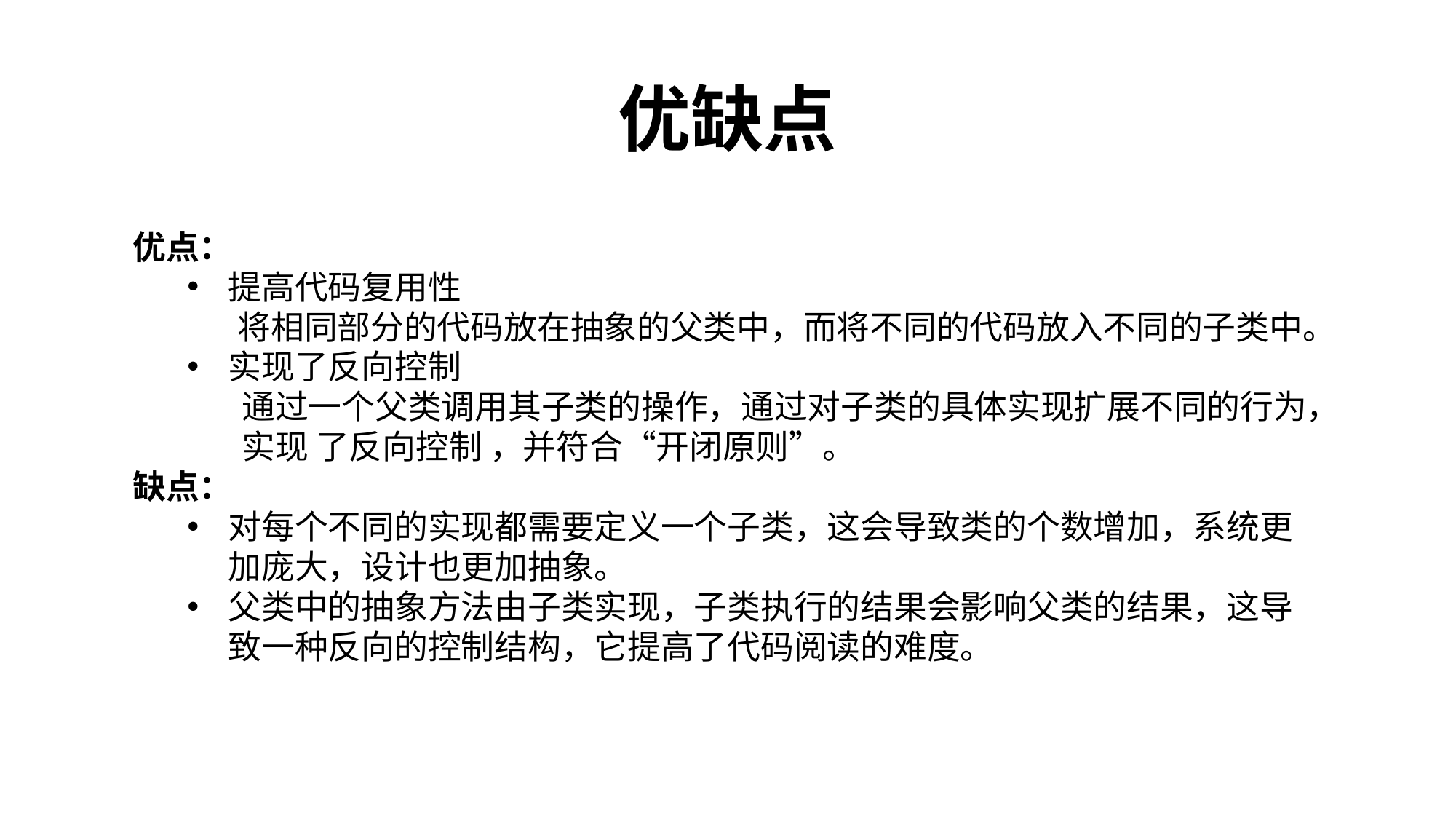

# 优缺点
优点：
提高代码复用性
             将相同部分的代码放在抽象的父类中，而将不同的代码放入不同的子类中。
实现了反向控制
通过一个父类调用其子类的操作，通过对子类的具体实现扩展不同的行为，实现 了反向控制 ，并符合“开闭原则”。
缺点：
对每个不同的实现都需要定义一个子类，这会导致类的个数增加，系统更加庞大，设计也更加抽象。
父类中的抽象方法由子类实现，子类执行的结果会影响父类的结果，这导致一种反向的控制结构，它提高了代码阅读的难度。